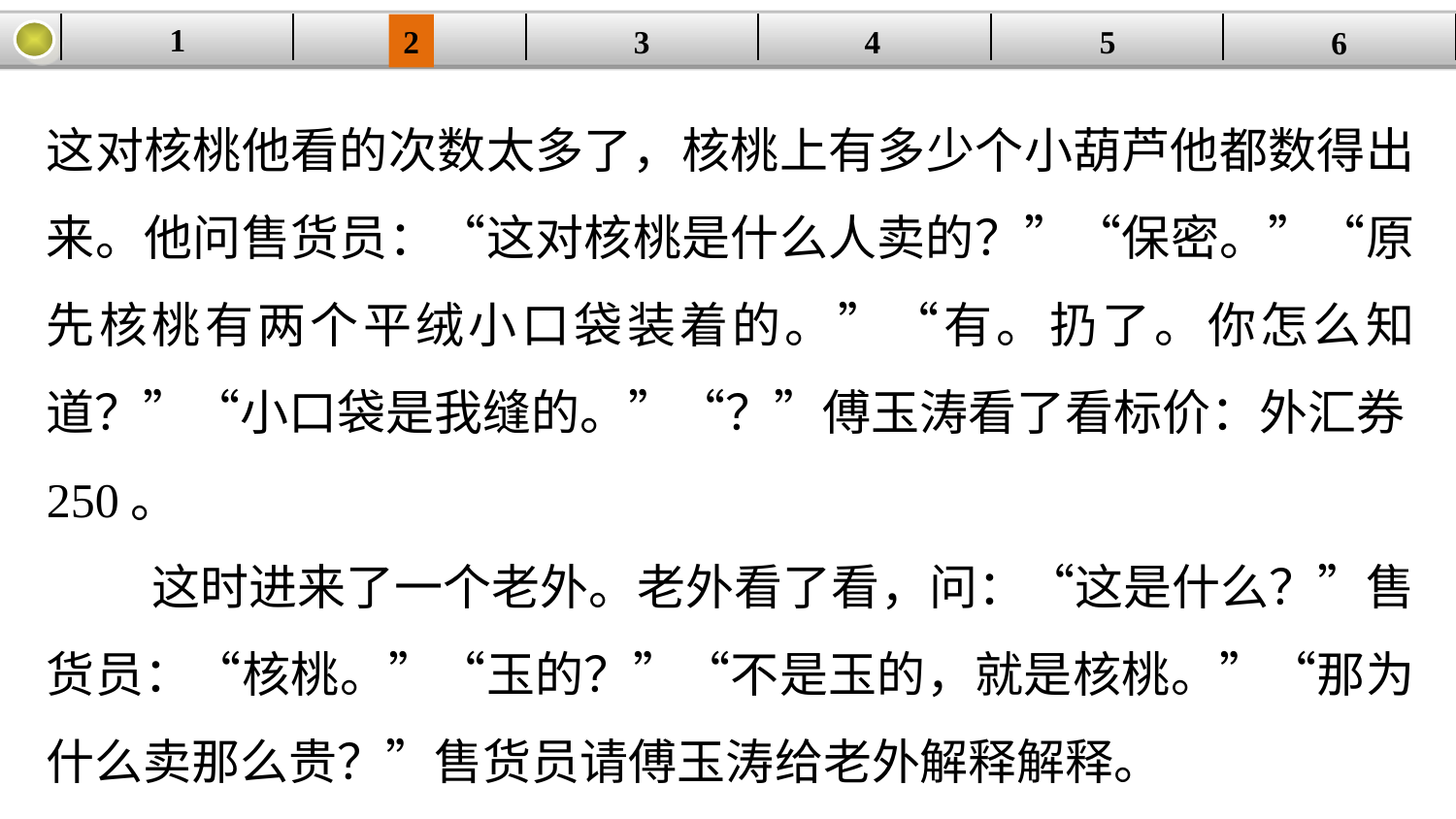

1
|  |  |  |  |  |  |
| --- | --- | --- | --- | --- | --- |
2
3
4
5
6

这对核桃他看的次数太多了，核桃上有多少个小葫芦他都数得出来。他问售货员：“这对核桃是什么人卖的？”“保密。”“原先核桃有两个平绒小口袋装着的。”“有。扔了。你怎么知道？”“小口袋是我缝的。”“？”傅玉涛看了看标价：外汇券250。
这时进来了一个老外。老外看了看，问：“这是什么？”售货员：“核桃。”“玉的？”“不是玉的，就是核桃。”“那为什么卖那么贵？”售货员请傅玉涛给老外解释解释。